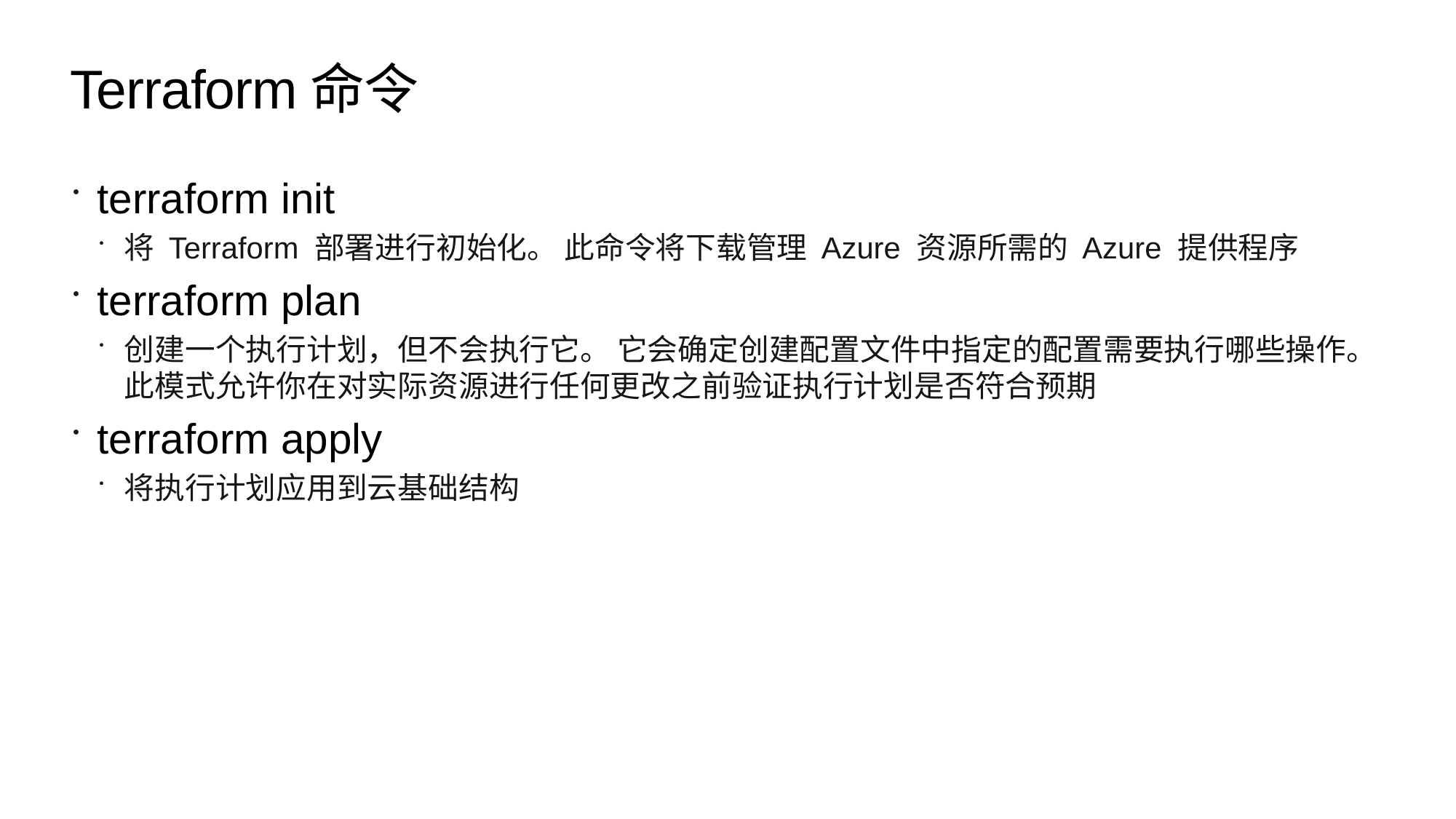

# Terraform命令
terraform init
将 Terraform 部署进行初始化。 此命令将下载管理 Azure 资源所需的 Azure 提供程序
terraform plan
创建一个执行计划，但不会执行它。 它会确定创建配置文件中指定的配置需要执行哪些操作。 此模式允许你在对实际资源进行任何更改之前验证执行计划是否符合预期
terraform apply
将执行计划应用到云基础结构